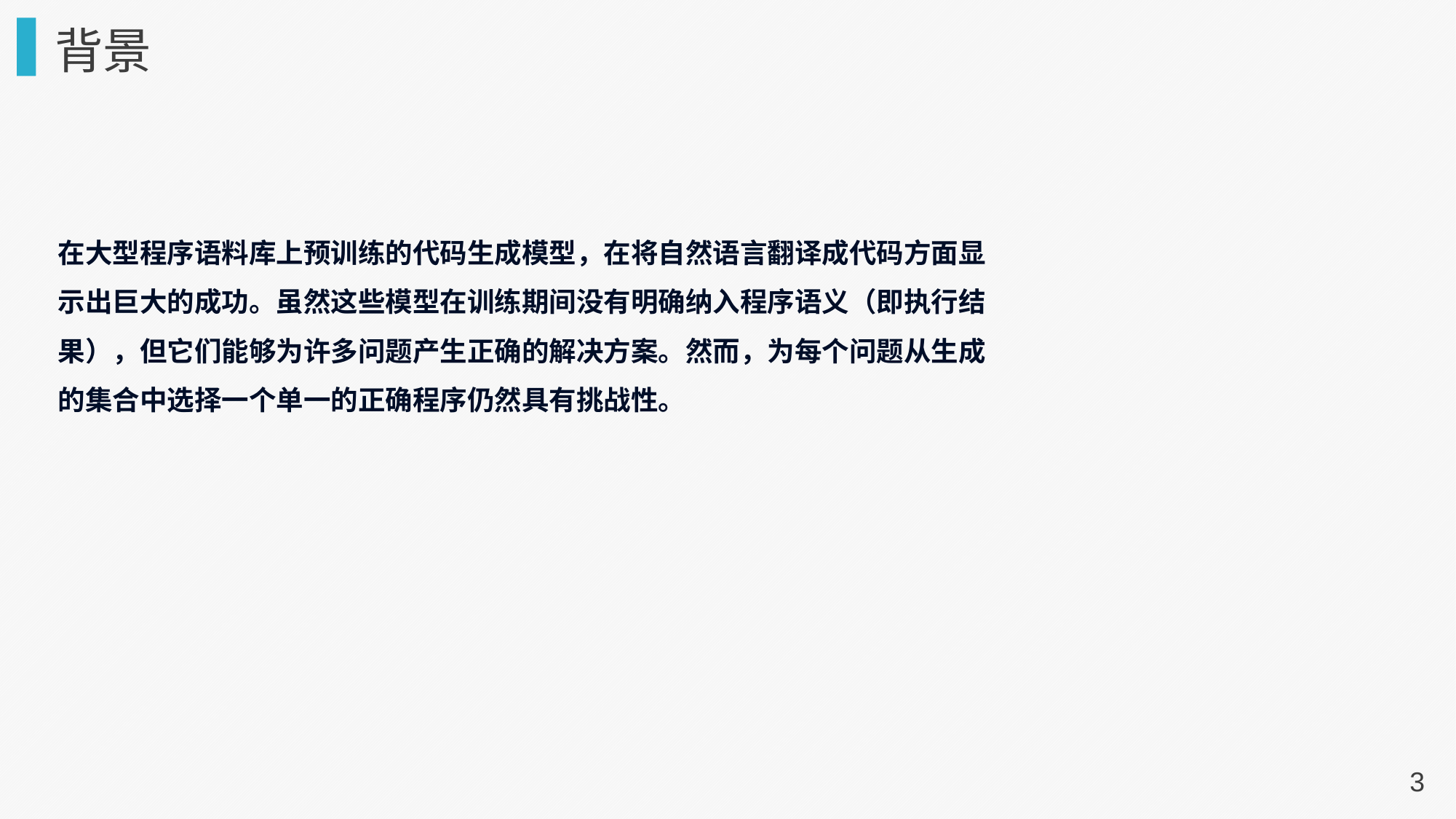

背景

在大型程序语料库上预训练的代码生成模型，在将自然语言翻译成代码方面显示出巨大的成功。虽然这些模型在训练期间没有明确纳入程序语义（即执行结果），但它们能够为许多问题产生正确的解决方案。然而，为每个问题从生成的集合中选择一个单一的正确程序仍然具有挑战性。